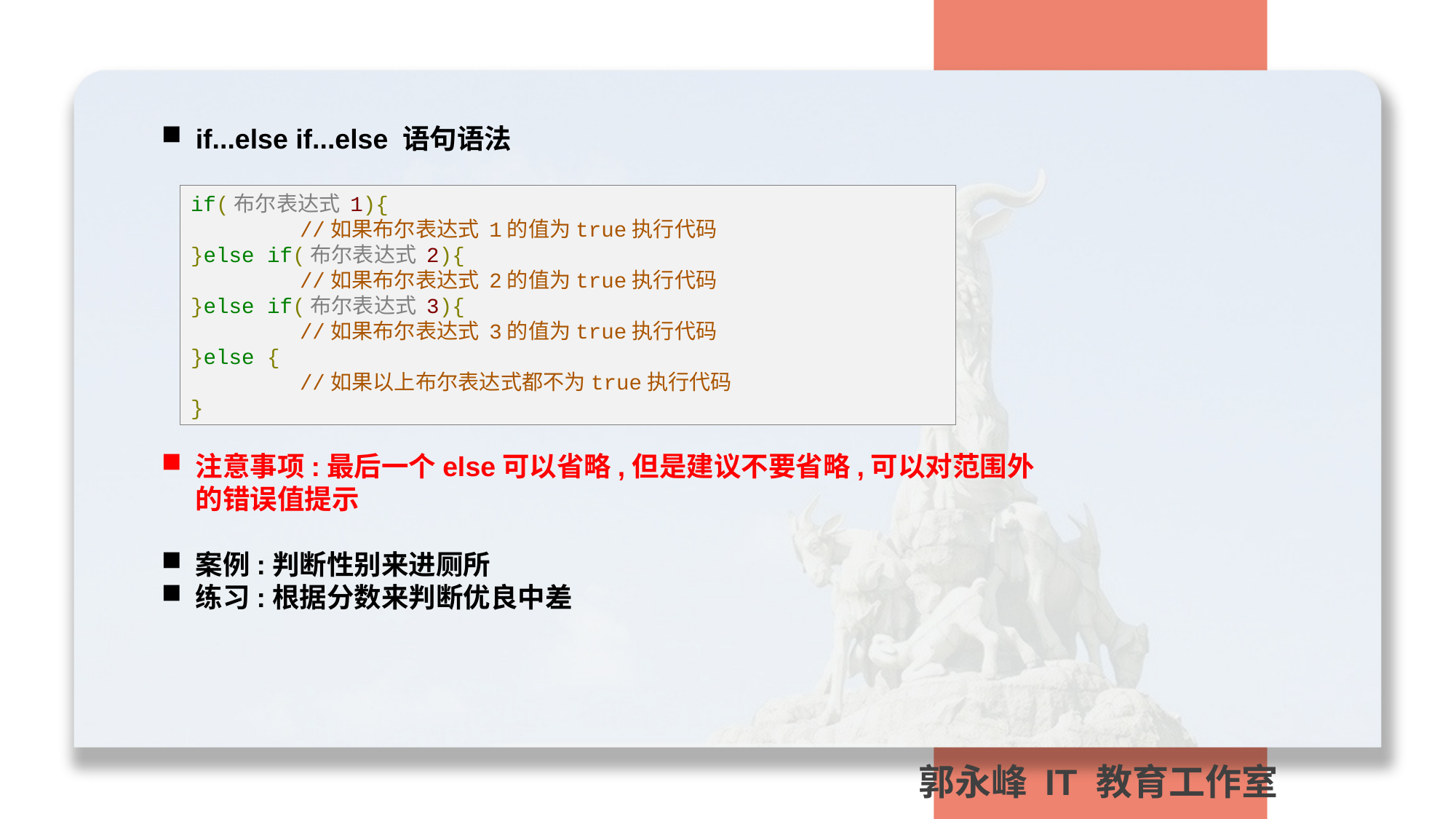

if...else if...else 语句语法

注意事项:最后一个else可以省略,但是建议不要省略,可以对范围外的错误值提示

案例:判断性别来进厕所
练习:根据分数来判断优良中差
if(布尔表达式 1){
	//如果布尔表达式 1的值为true执行代码
}else if(布尔表达式 2){
	//如果布尔表达式 2的值为true执行代码
}else if(布尔表达式 3){
	//如果布尔表达式 3的值为true执行代码
}else {
	//如果以上布尔表达式都不为true执行代码
}